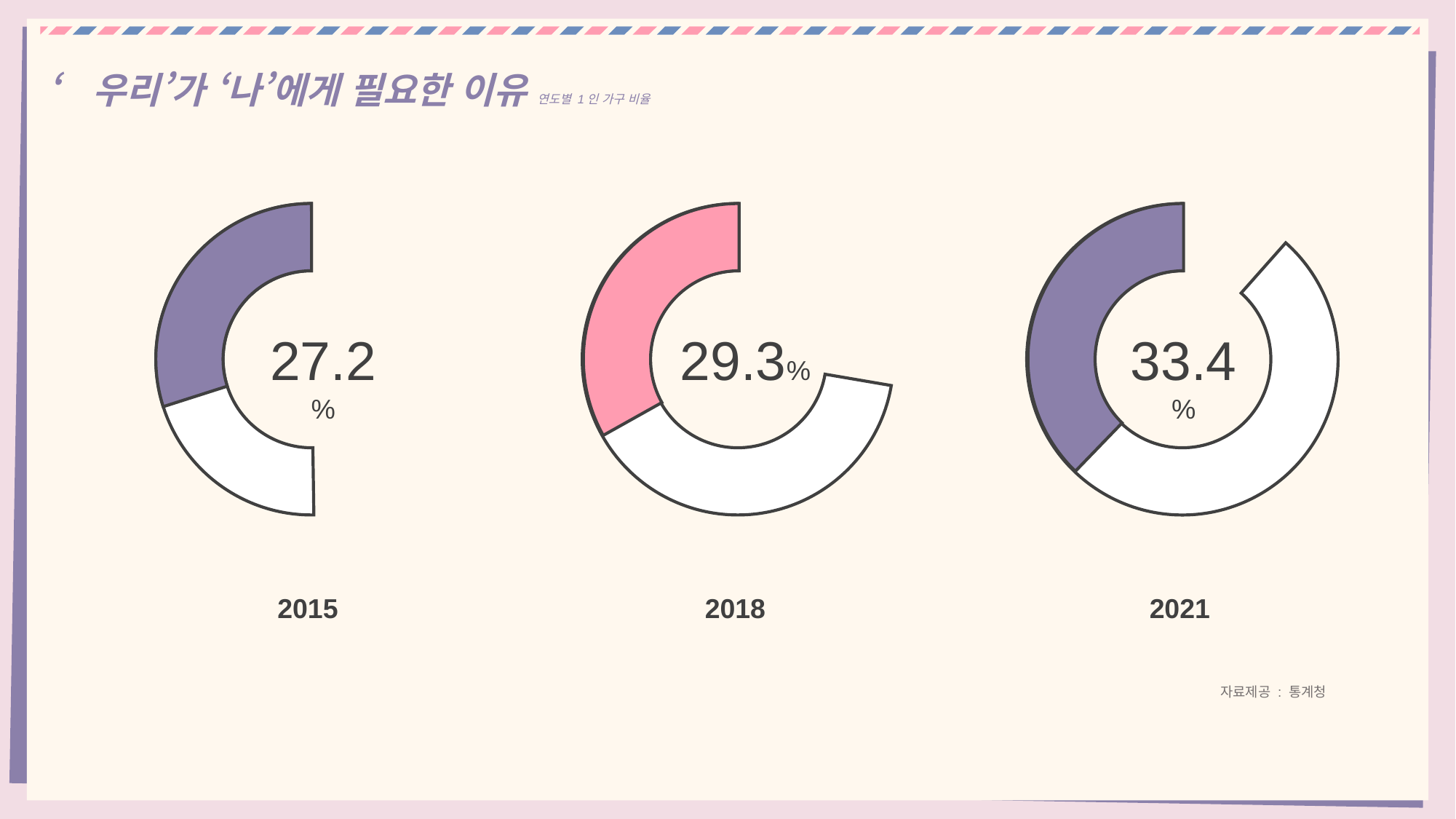

‘우리’가 ‘나’에게 필요한 이유 연도별 1인 가구 비율

27.2%
29.3%
33.4%
2015
2018
2021
자료제공 : 통계청